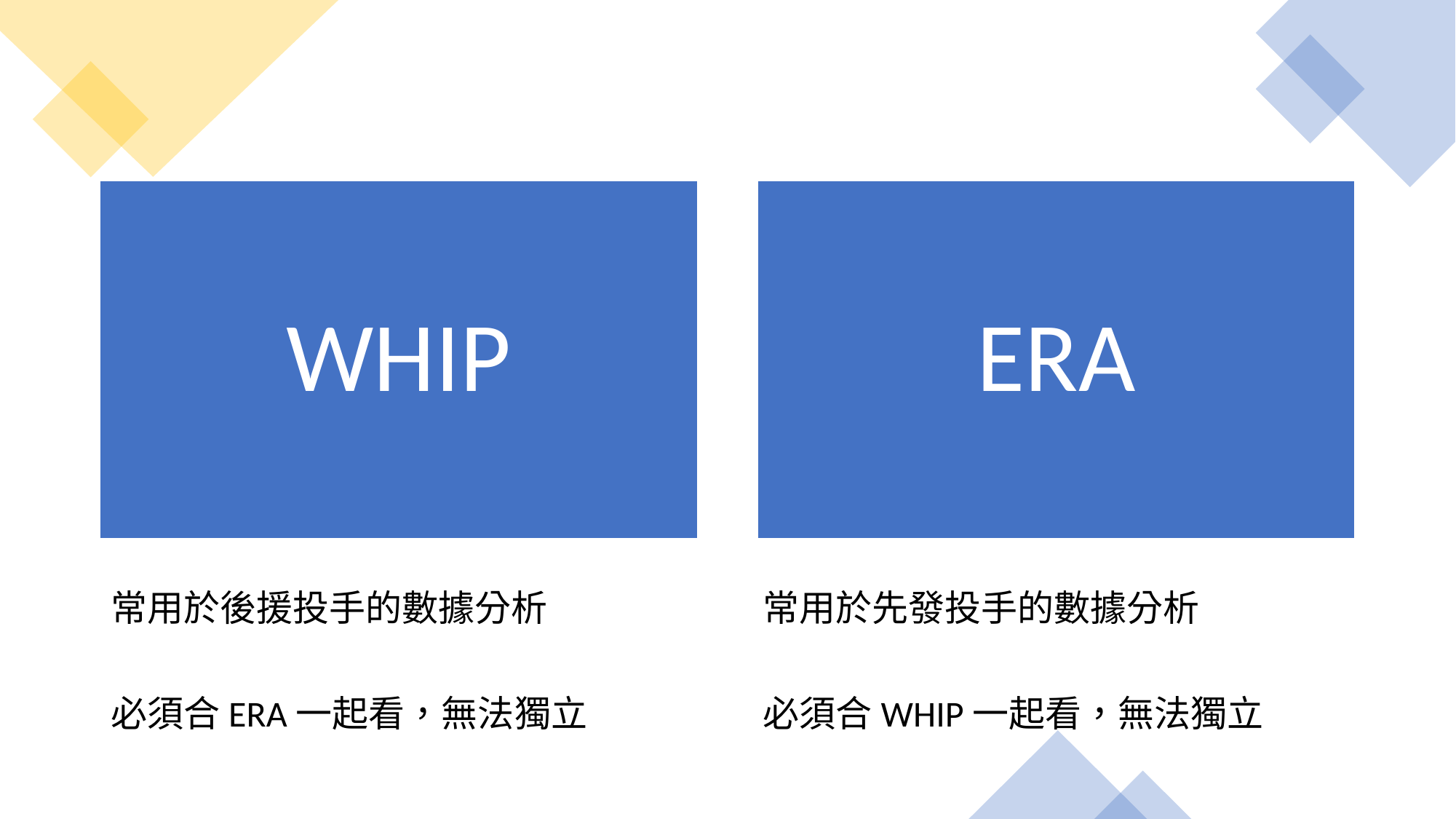

WHIP
ERA

常用於先發投手的數據分析
常用於後援投手的數據分析
必須合WHIP一起看，無法獨立
必須合ERA一起看，無法獨立